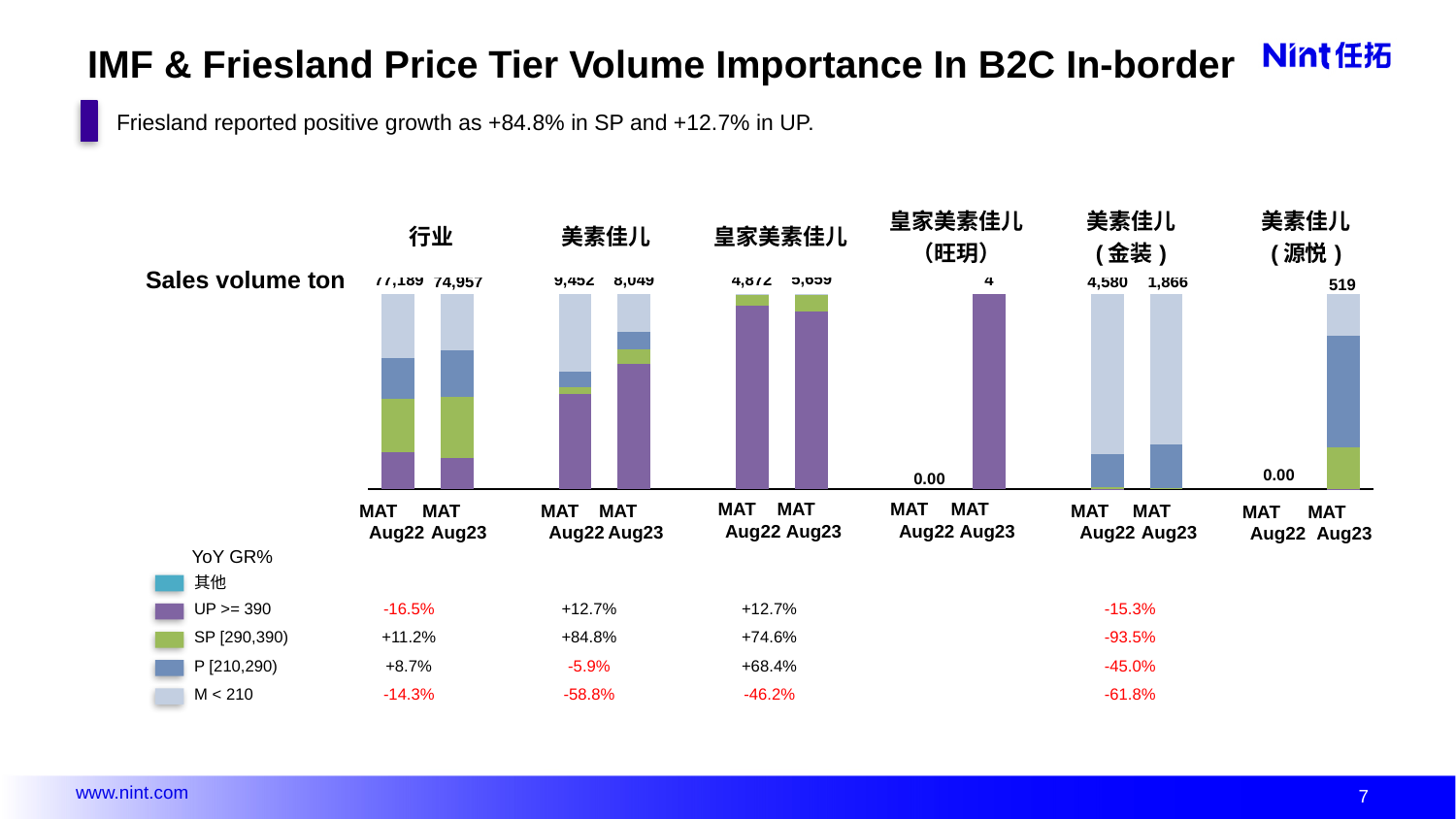

# IMF & Friesland Price Tier Volume Importance In B2C In-border
Friesland reported positive growth as +84.8% in SP and +12.7% in UP.
| 行业 | 美素佳儿 | 皇家美素佳儿 | 皇家美素佳儿 （旺玥） | 美素佳儿 (金装) | 美素佳儿 (源悦) |
| --- | --- | --- | --- | --- | --- |
Sales volume ton
5,659
9,452
8,049
4,872
77,189
4
74,957
1,866
4,580
519

### Chart

| Category | 系列1 | 系列2 | 系列3 | 系列4 | 系列5 |
|---|---|---|---|---|---|
| 1 | 0.0 | 18.68 | 27.43 | 21.1 | 32.8 |
| 2 | 0.0 | 16.05 | 31.4 | 23.61 | 28.93 |
| 3 | None | None | None | None | None |
| 4 | 0.0 | 48.59 | 3.43 | 8.08 | 39.91 |
| 5 | 0.0 | 64.33 | 7.44 | 8.92 | 19.31 |
| 6 | None | None | None | None | None |
| 7 | 0.0 | 94.18 | 5.71 | 0.02 | 0.09 |
| 8 | 0.0 | 91.36 | 8.57 | 0.03 | 0.04 |
| 9 | None | None | None | None | None |
| 10 | None | None | None | None | None |
| 11 | 0.0 | 100.0 | 0.0 | 0.0 | 0.0 |
| 12 | None | None | None | None | None |
| 13 | 0.0 | 0.08 | 1.0 | 16.65 | 82.27 |
| 14 | 0.0 | 0.17 | 0.16 | 22.46 | 77.2 |
| 15 | None | None | None | None | None |
| 16 | None | None | None | None | None |
| 17 | 0.0 | 0.07 | 21.26 | 57.28 | 21.39 |
0.00
0.00
MAT
Aug22
MAT
Aug23
MAT
Aug22
MAT
Aug23
MAT
Aug22
MAT
Aug23
MAT
Aug22
MAT
Aug23
MAT
Aug22
MAT
Aug23
MAT
Aug22
MAT
Aug23
YoY GR%
| 其他 |  |  |  |  |  |  |
| --- | --- | --- | --- | --- | --- | --- |
| UP >= 390 | -16.5% | +12.7% | +12.7% |  | -15.3% |  |
| SP [290,390) | +11.2% | +84.8% | +74.6% |  | -93.5% |  |
| P [210,290) | +8.7% | -5.9% | +68.4% |  | -45.0% |  |
| M < 210 | -14.3% | -58.8% | -46.2% |  | -61.8% |  |